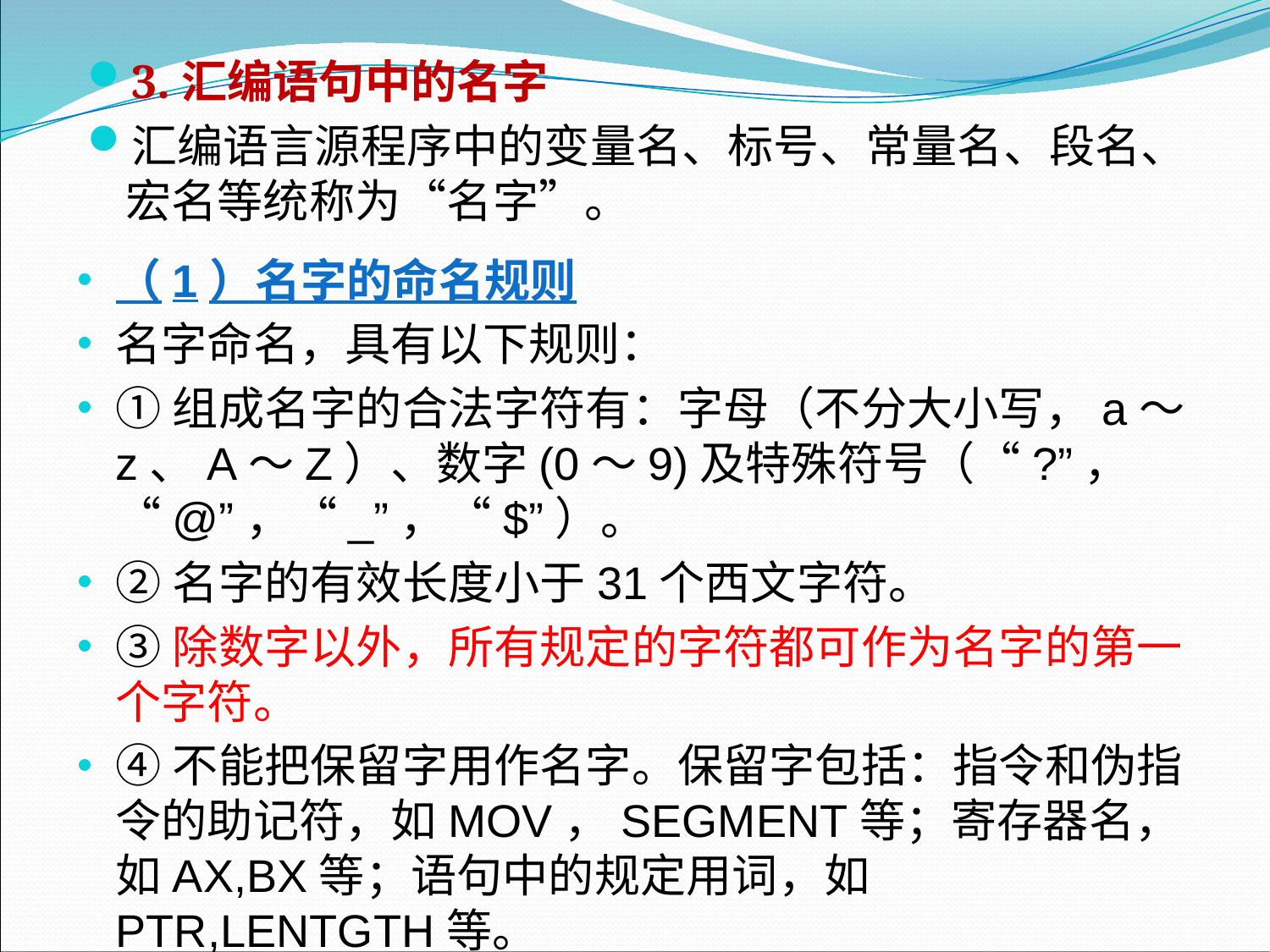

3.汇编语句中的名字
汇编语言源程序中的变量名、标号、常量名、段名、宏名等统称为“名字”。

（1）名字的命名规则
名字命名，具有以下规则：
①组成名字的合法字符有：字母（不分大小写，a～z、A～Z）、数字(0～9)及特殊符号（“?”，“@”，“_”，“$”）。
②名字的有效长度小于31个西文字符。
③除数字以外，所有规定的字符都可作为名字的第一个字符。
④不能把保留字用作名字。保留字包括：指令和伪指令的助记符，如MOV，SEGMENT等；寄存器名，如AX,BX等；语句中的规定用词，如PTR,LENTGTH等。